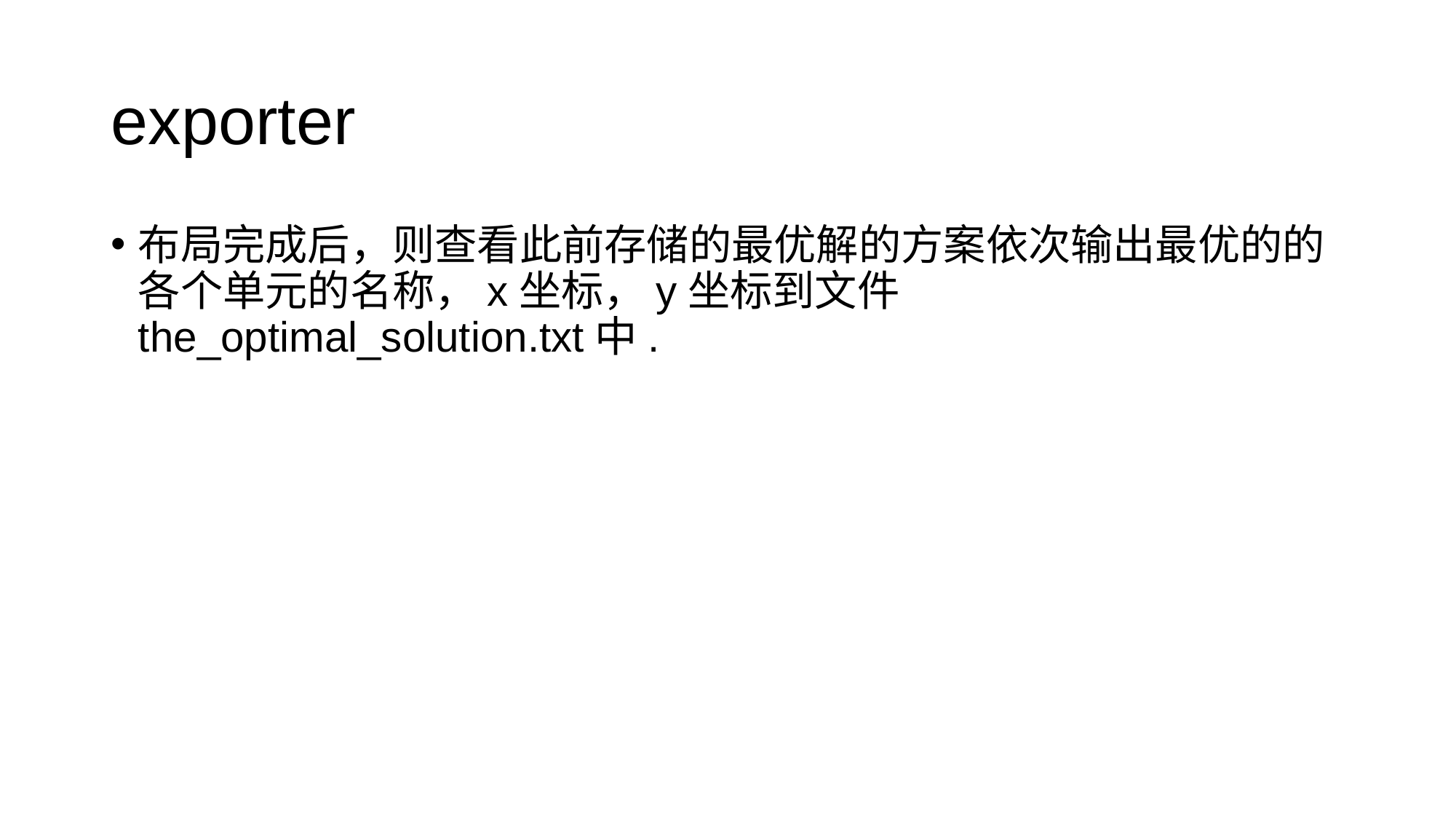

# exporter
布局完成后，则查看此前存储的最优解的方案依次输出最优的的各个单元的名称，x坐标，y坐标到文件the_optimal_solution.txt中.